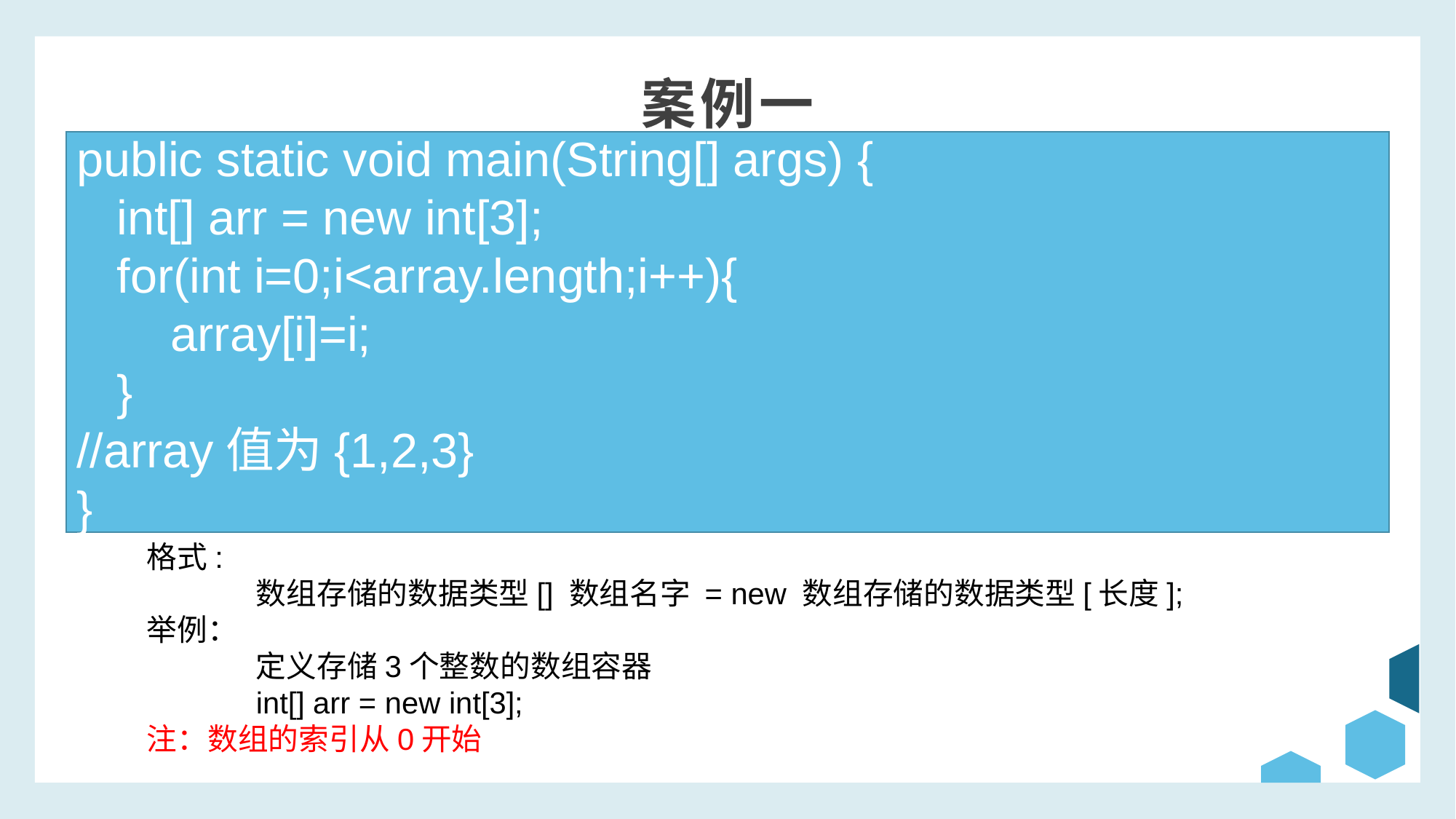

案例一

public static void main(String[] args) {
   int[] arr = new int[3];
   for(int i=0;i<array.length;i++){
       array[i]=i;
   }
//array值为{1,2,3}
}
格式:
	数组存储的数据类型[] 数组名字 = new 数组存储的数据类型[长度];
举例：
	定义存储3个整数的数组容器
	int[] arr = new int[3];
注：数组的索引从0开始